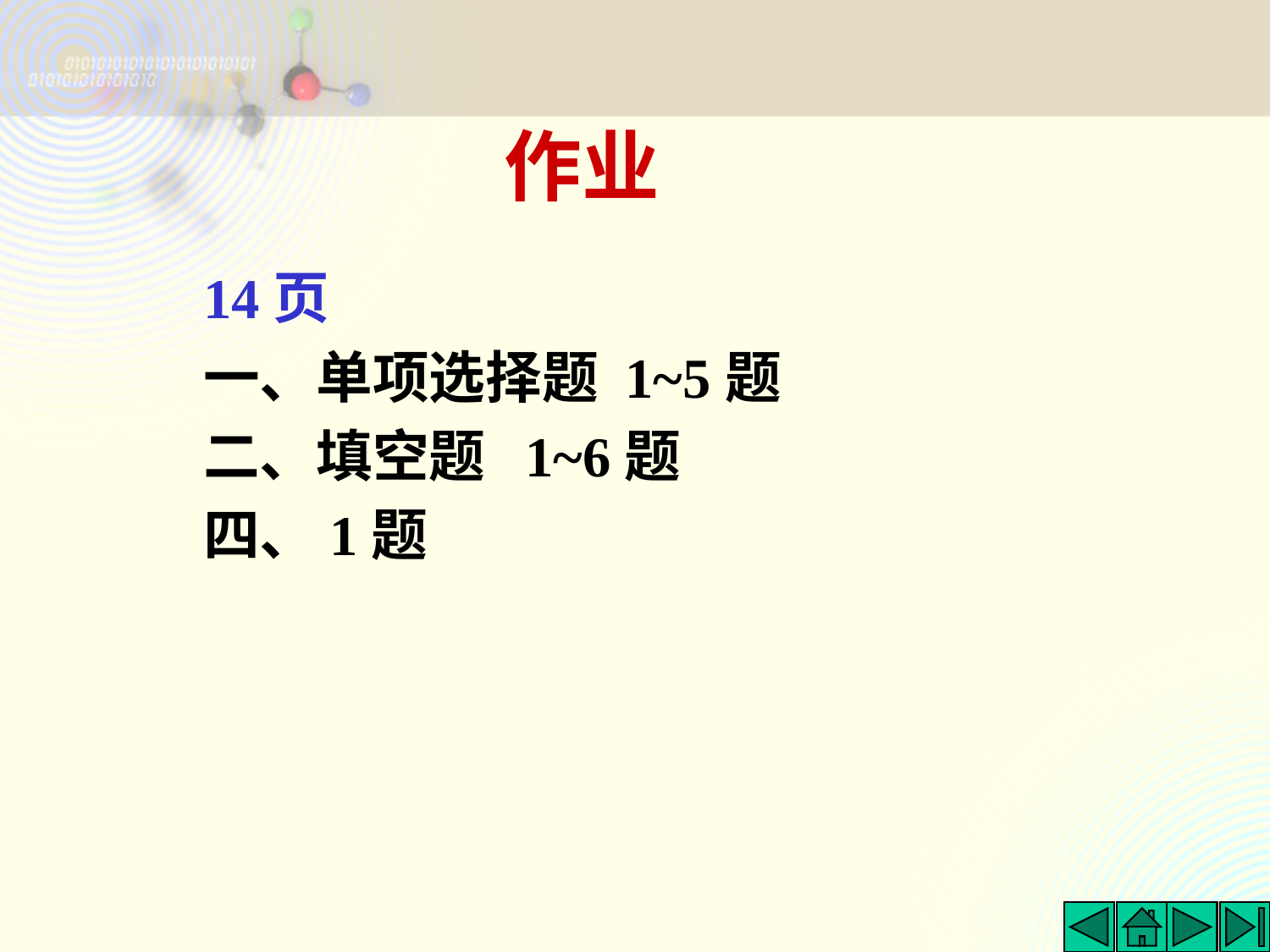

# 作业
14页
一、单项选择题 1~5题
二、填空题  1~6题
四、1题